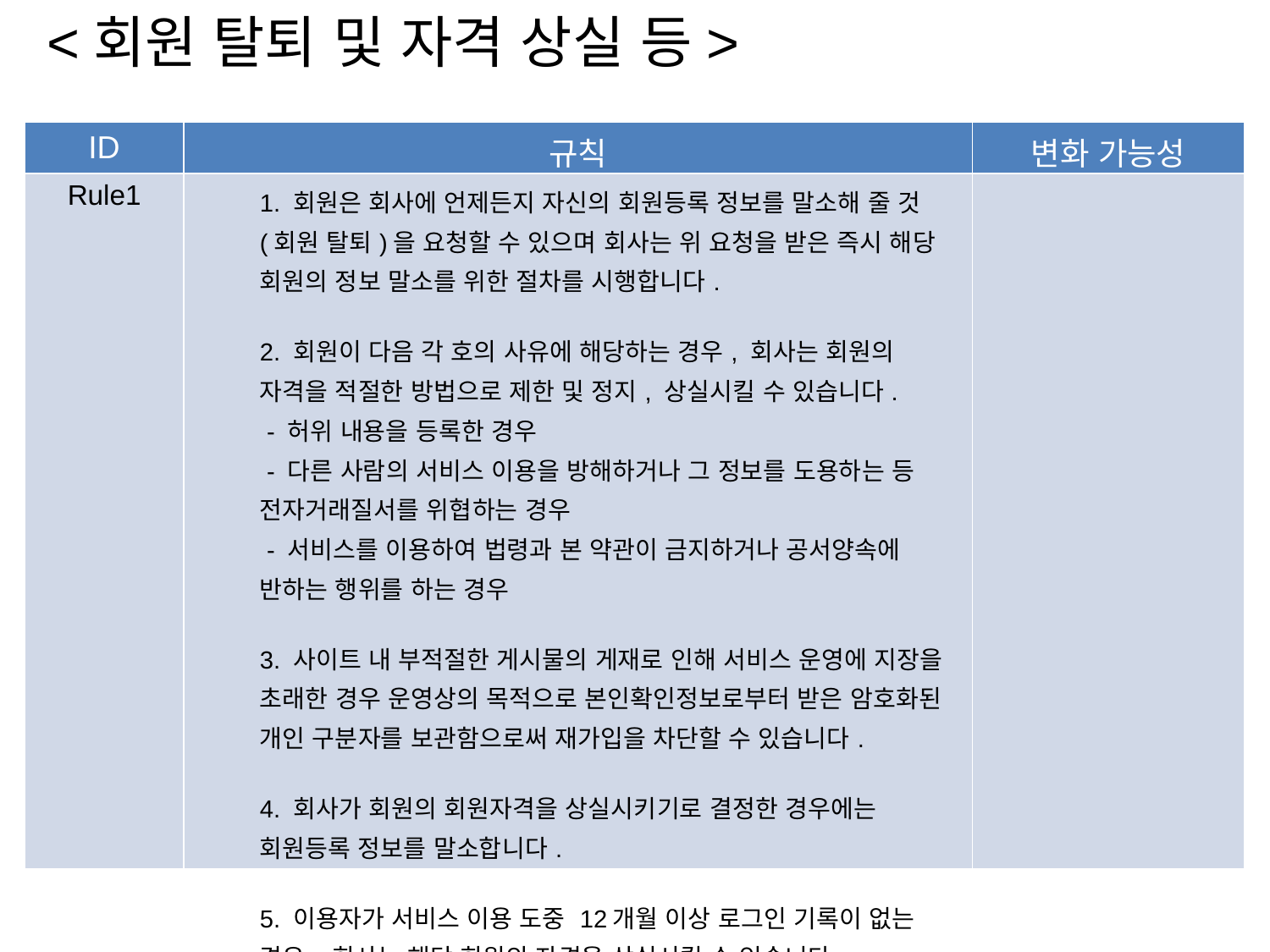

<회원 탈퇴 및 자격 상실 등>
| ID | 규칙 | 변화 가능성 |
| --- | --- | --- |
| Rule1 | 1. 회원은 회사에 언제든지 자신의 회원등록 정보를 말소해 줄 것(회원 탈퇴)을 요청할 수 있으며 회사는 위 요청을 받은 즉시 해당 회원의 정보 말소를 위한 절차를 시행합니다. 2. 회원이 다음 각 호의 사유에 해당하는 경우, 회사는 회원의 자격을 적절한 방법으로 제한 및 정지, 상실시킬 수 있습니다. - 허위 내용을 등록한 경우 - 다른 사람의 서비스 이용을 방해하거나 그 정보를 도용하는 등 전자거래질서를 위협하는 경우 - 서비스를 이용하여 법령과 본 약관이 금지하거나 공서양속에 반하는 행위를 하는 경우 3. 사이트 내 부적절한 게시물의 게재로 인해 서비스 운영에 지장을 초래한 경우 운영상의 목적으로 본인확인정보로부터 받은 암호화된 개인 구분자를 보관함으로써 재가입을 차단할 수 있습니다. 4. 회사가 회원의 회원자격을 상실시키기로 결정한 경우에는 회원등록 정보를 말소합니다. 5. 이용자가 서비스 이용 도중 12개월 이상 로그인 기록이 없는 경우, 회사는 해당 회원의 자격을 상실시킬 수 있습니다. |  |